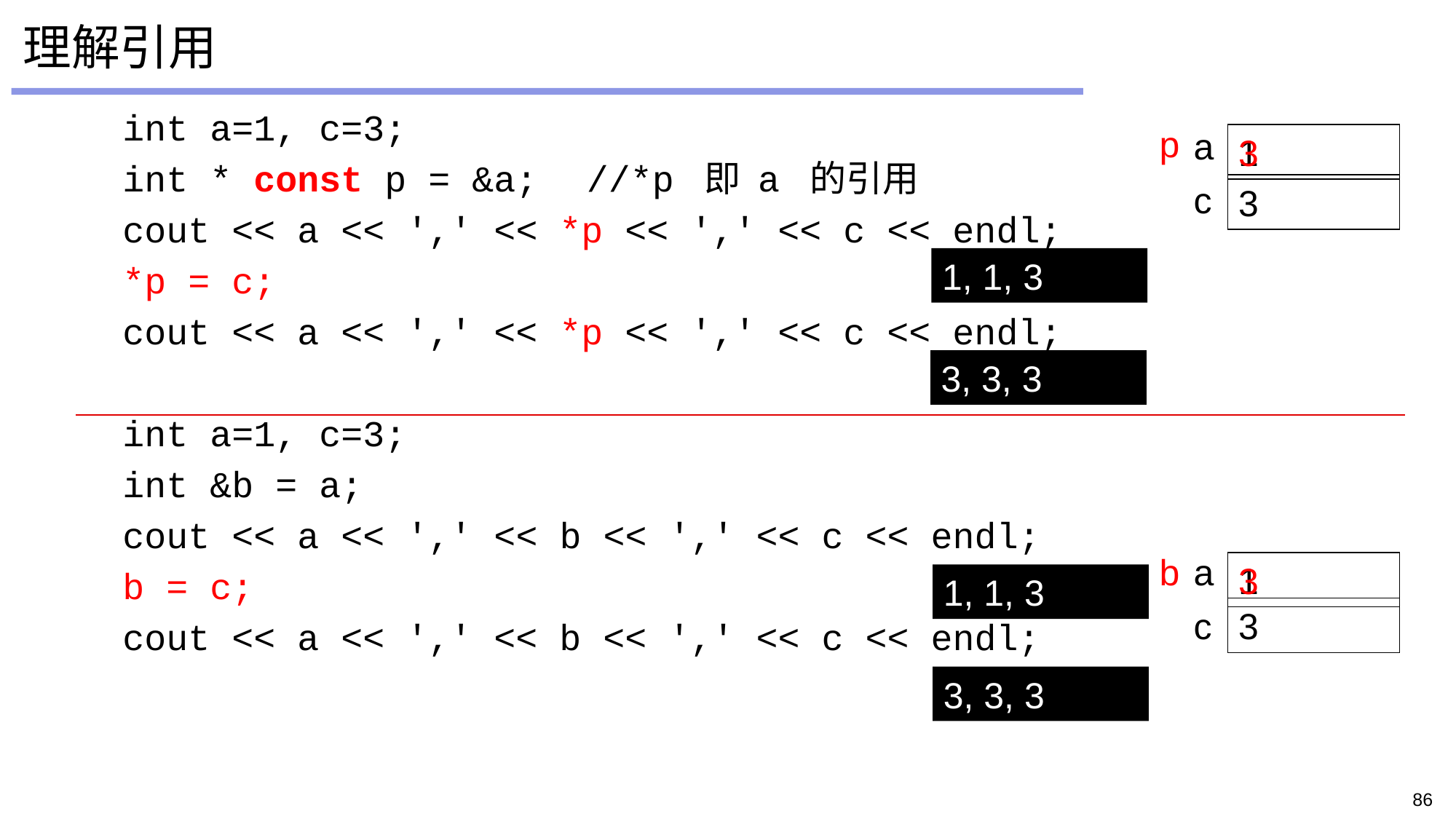

理解引用
	int a=1, c=3;
int * const p = &a;	//*p 即 a 的引用
	cout << a << ',' << *p << ',' << c << endl;
	*p = c;
	cout << a << ',' << *p << ',' << c << endl;

	int a=1, c=3;
	int &b = a;
	cout << a << ',' << b << ',' << c << endl;
	b = c;
	cout << a << ',' << b << ',' << c << endl;

p
a
1
3
c
3
1, 1, 3
3, 3, 3
b
a
1
3
1, 1, 3
c
3
3, 3, 3
86